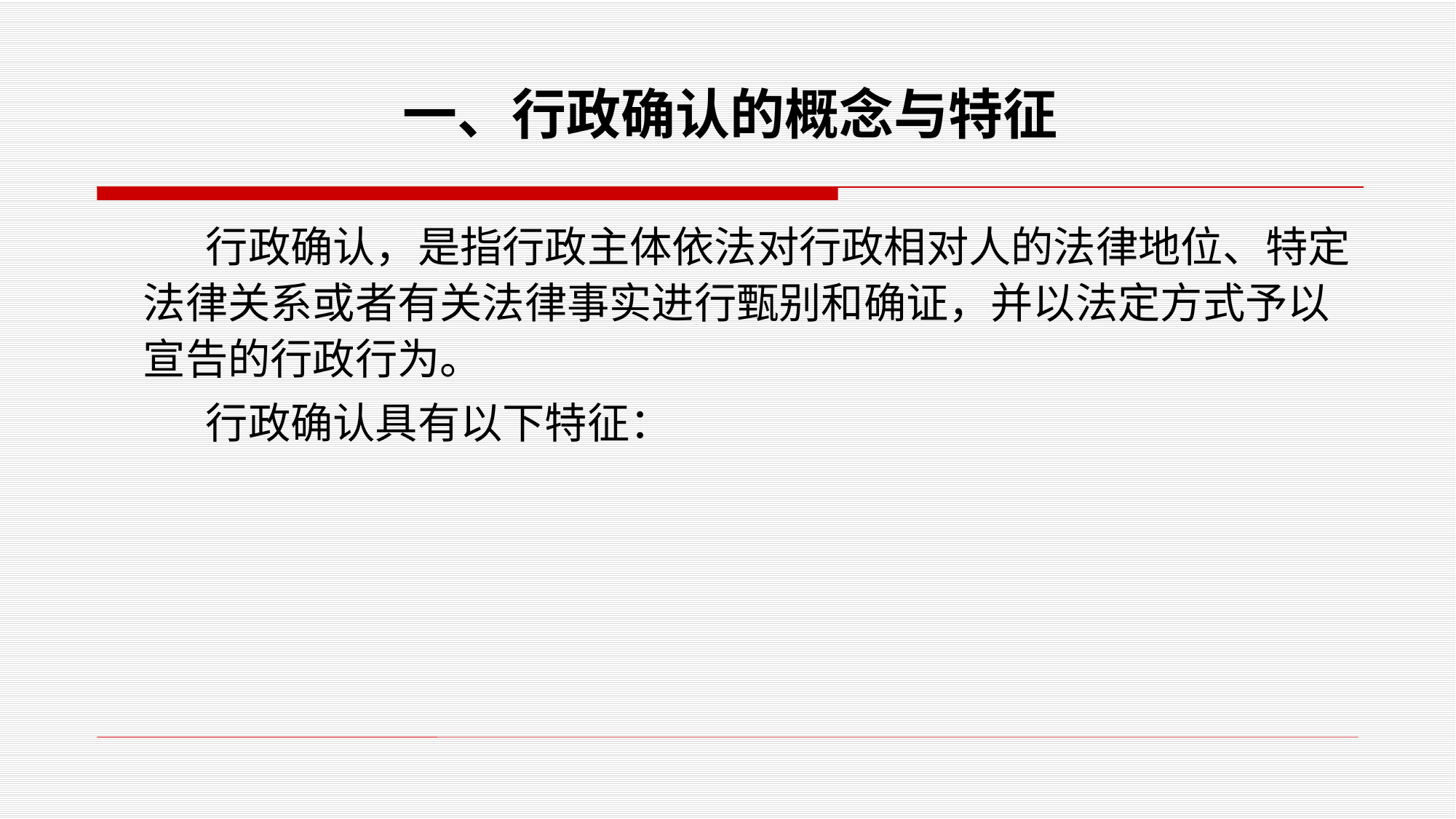

#
一、行政确认的概念与特征
          行政确认，是指行政主体依法对行政相对人的法律地位、特定法律关系或者有关法律事实进行甄别和确证，并以法定方式予以宣告的行政行为。
          行政确认具有以下特征：